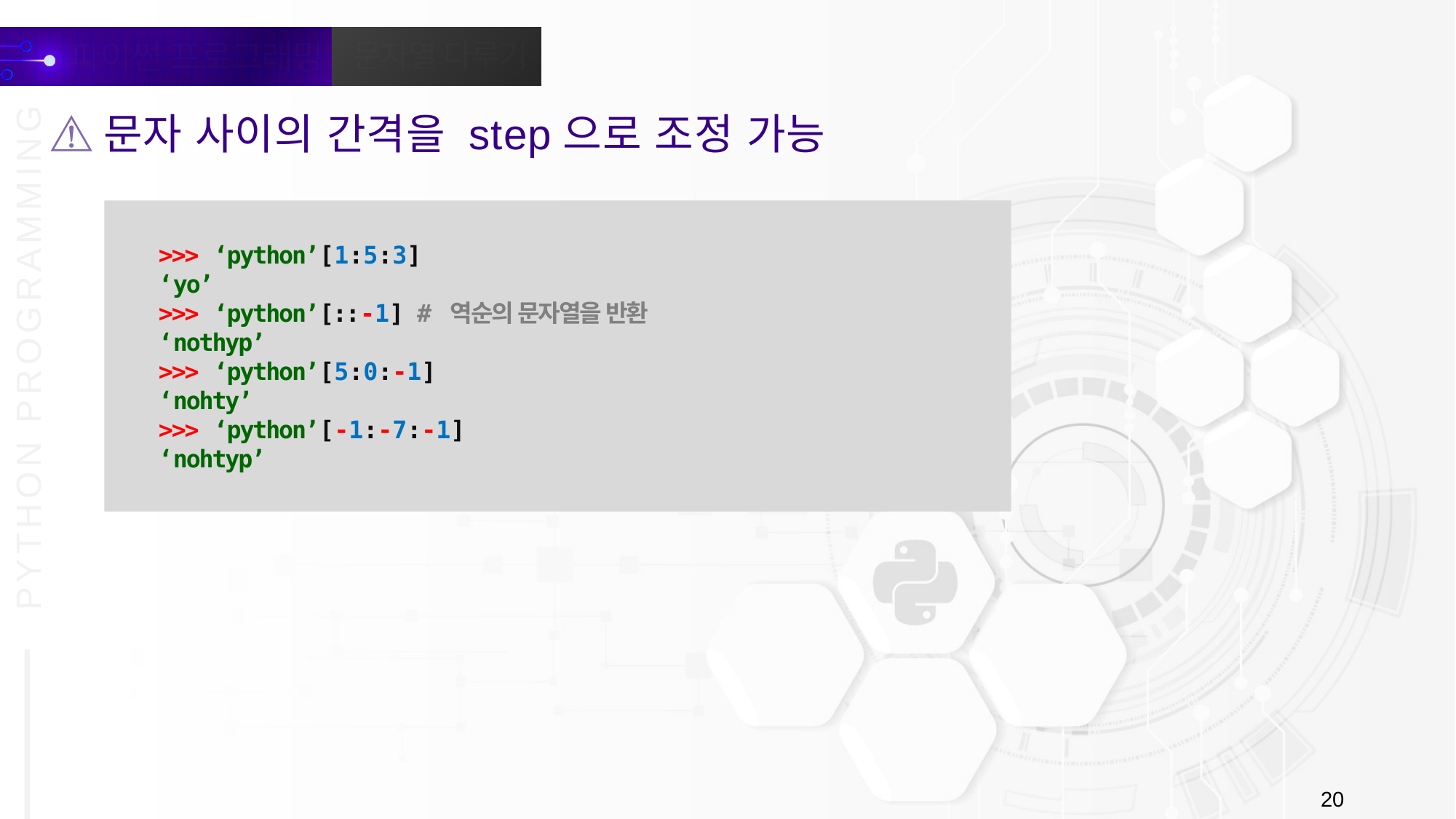

문자 사이의 간격을 step으로 조정 가능
>>> ‘python’[1:5:3]
‘yo’
>>> ‘python’[::-1] # 역순의 문자열을 반환
‘nothyp’
>>> ‘python’[5:0:-1]
‘nohty’
>>> ‘python’[-1:-7:-1]
‘nohtyp’
20